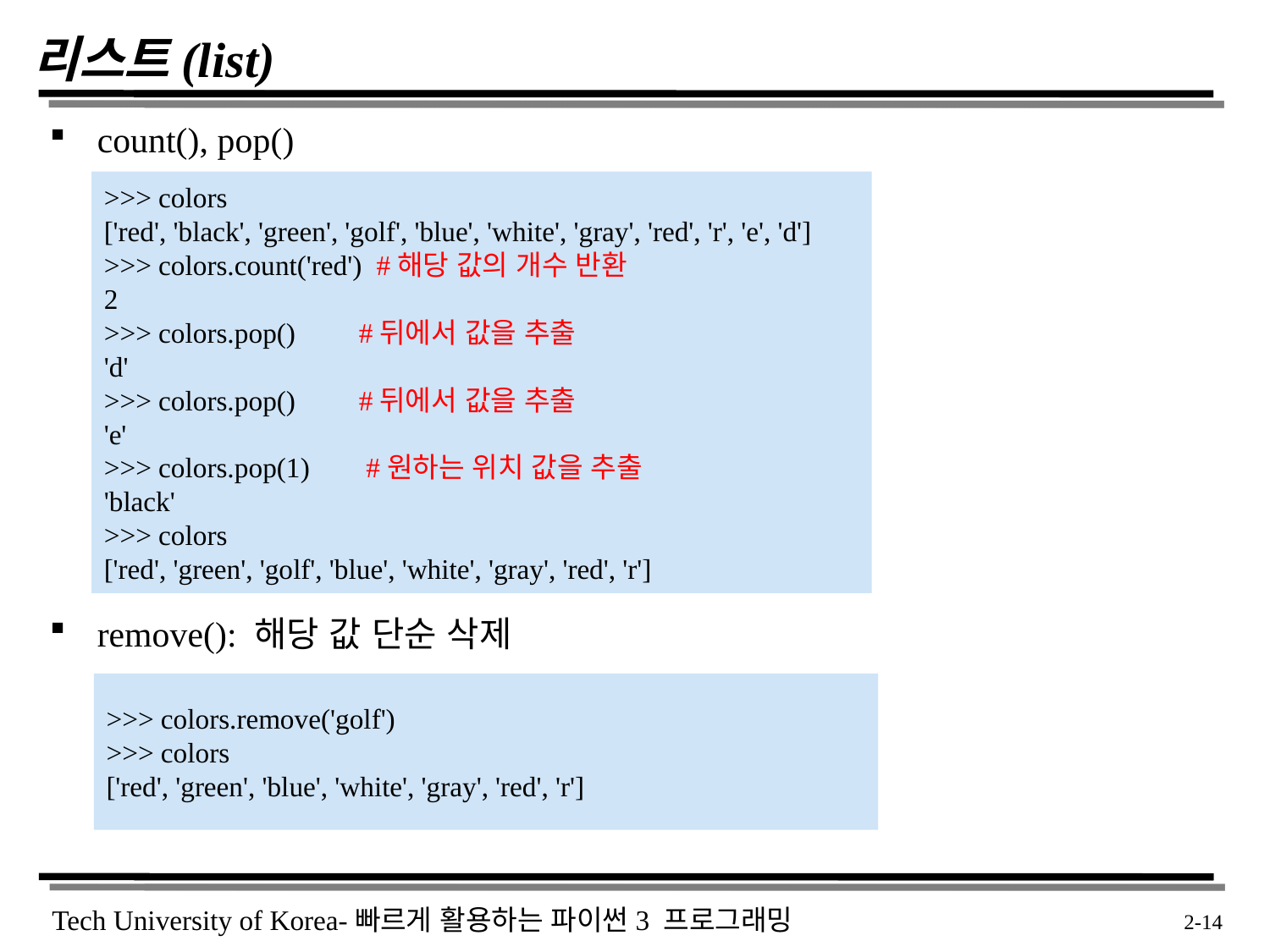

# 리스트(list)
count(), pop()

remove(): 해당 값 단순 삭제

>>> colors
['red', 'black', 'green', 'golf', 'blue', 'white', 'gray', 'red', 'r', 'e', 'd']
>>> colors.count('red')  #해당 값의 개수 반환
2
>>> colors.pop()         #뒤에서 값을 추출
'd'
>>> colors.pop()         #뒤에서 값을 추출
'e'
>>> colors.pop(1)        #원하는 위치 값을 추출
'black'
>>> colors
['red', 'green', 'golf', 'blue', 'white', 'gray', 'red', 'r']
>>> colors.remove('golf')
>>> colors
['red', 'green', 'blue', 'white', 'gray', 'red', 'r']
 2-14